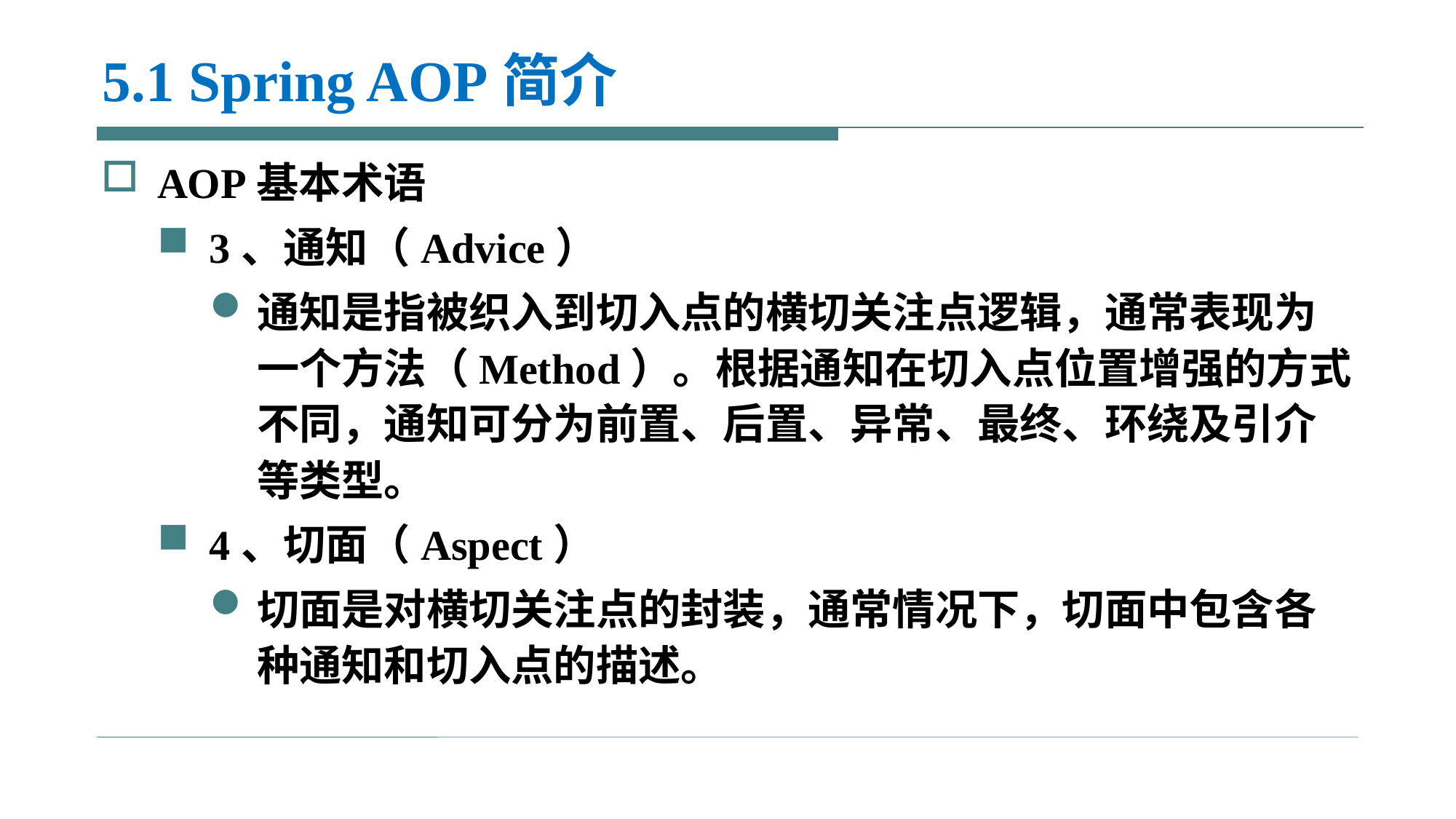

# 5.1 Spring AOP简介
AOP基本术语
3、通知（Advice）
通知是指被织入到切入点的横切关注点逻辑，通常表现为一个方法（Method）。根据通知在切入点位置增强的方式不同，通知可分为前置、后置、异常、最终、环绕及引介等类型。
4、切面（Aspect）
切面是对横切关注点的封装，通常情况下，切面中包含各种通知和切入点的描述。

7